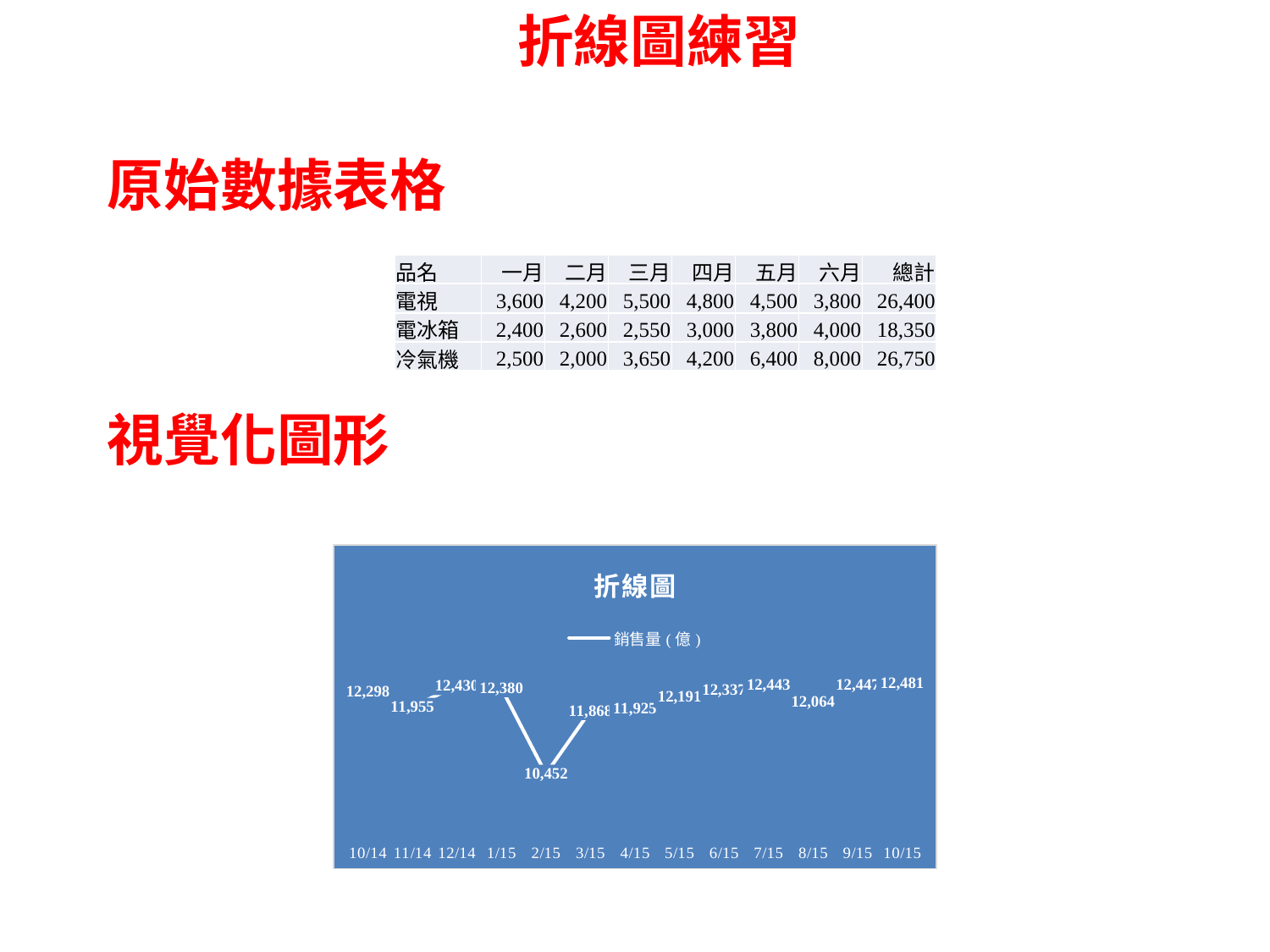

折線圖練習
原始數據表格
| 品名 | 一月 | 二月 | 三月 | 四月 | 五月 | 六月 | 總計 |
| --- | --- | --- | --- | --- | --- | --- | --- |
| 電視 | 3,600 | 4,200 | 5,500 | 4,800 | 4,500 | 3,800 | 26,400 |
| 電冰箱 | 2,400 | 2,600 | 2,550 | 3,000 | 3,800 | 4,000 | 18,350 |
| 冷氣機 | 2,500 | 2,000 | 3,650 | 4,200 | 6,400 | 8,000 | 26,750 |
視覺化圖形

### Chart: 折線圖

| Category | 銷售量(億) |
|---|---|
| 45213 | 12298.0 |
| 45244 | 11955.0 |
| 45274 | 12430.0 |
| 45306 | 12380.0 |
| 45337 | 10452.0 |
| 45366 | 11868.0 |
| 45397 | 11925.0 |
| 45427 | 12191.0 |
| 45458 | 12337.0 |
| 45488 | 12443.0 |
| 45519 | 12064.0 |
| 45550 | 12447.0 |
| 45580 | 12481.0 |